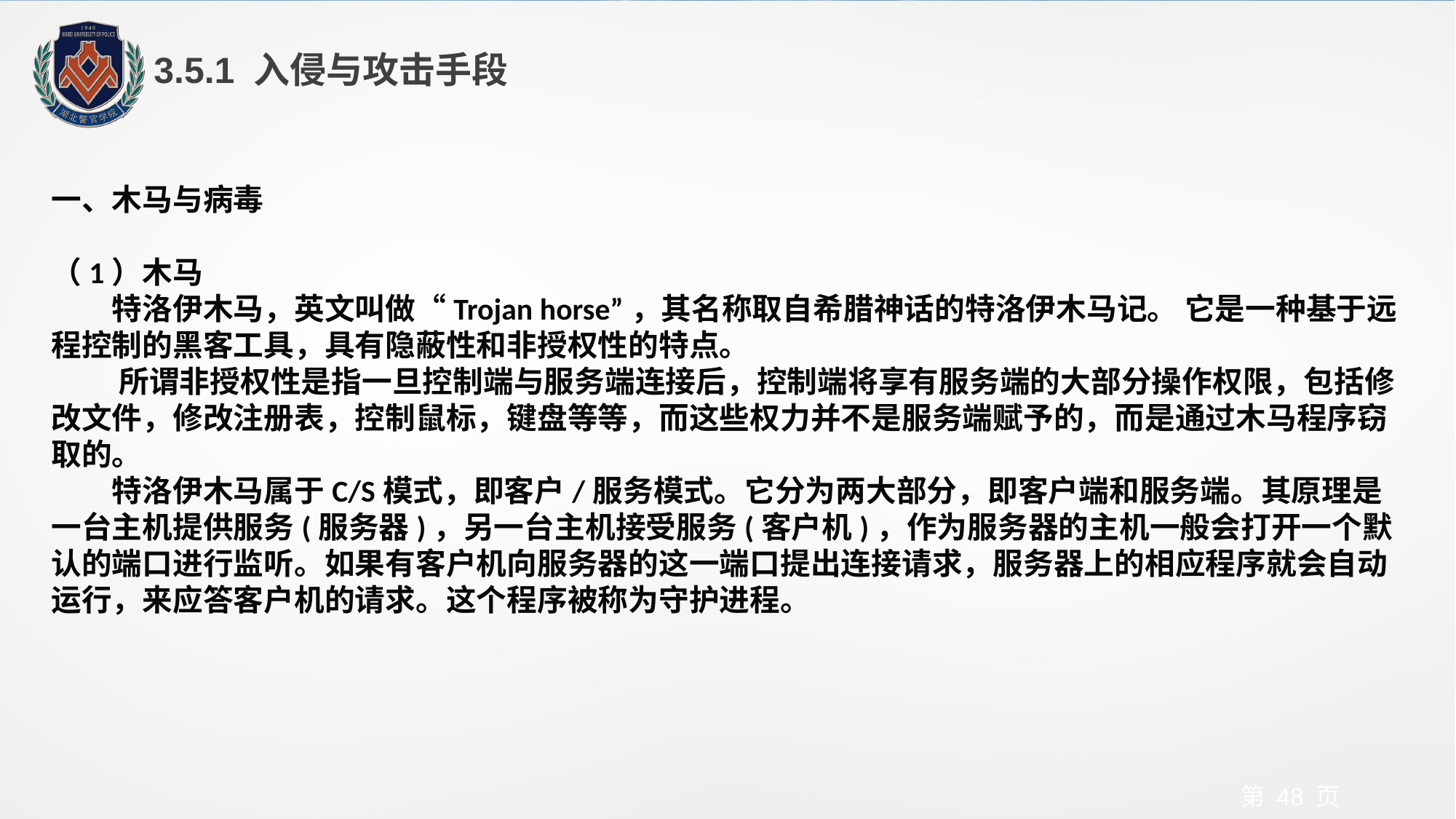

3.5.1 入侵与攻击手段
一、木马与病毒

（1）木马
　　特洛伊木马，英文叫做“Trojan horse”，其名称取自希腊神话的特洛伊木马记。 它是一种基于远程控制的黑客工具，具有隐蔽性和非授权性的特点。
　　 所谓非授权性是指一旦控制端与服务端连接后，控制端将享有服务端的大部分操作权限，包括修改文件，修改注册表，控制鼠标，键盘等等，而这些权力并不是服务端赋予的，而是通过木马程序窃取的。
　　特洛伊木马属于C/S模式，即客户/服务模式。它分为两大部分，即客户端和服务端。其原理是一台主机提供服务(服务器)，另一台主机接受服务(客户机)，作为服务器的主机一般会打开一个默认的端口进行监听。如果有客户机向服务器的这一端口提出连接请求，服务器上的相应程序就会自动运行，来应答客户机的请求。这个程序被称为守护进程。